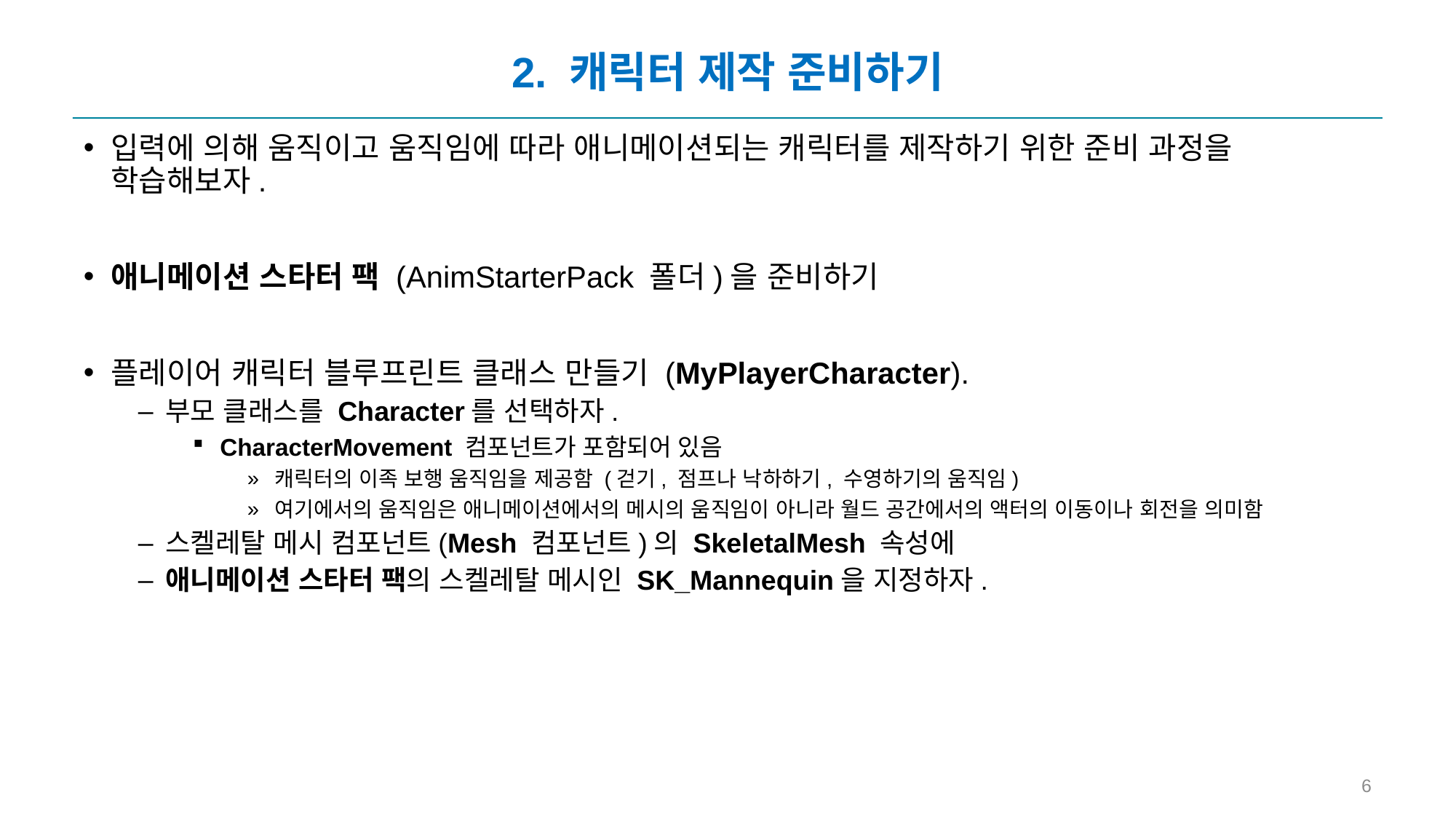

# 2. 캐릭터 제작 준비하기
입력에 의해 움직이고 움직임에 따라 애니메이션되는 캐릭터를 제작하기 위한 준비 과정을 학습해보자.

애니메이션 스타터 팩 (AnimStarterPack 폴더)을 준비하기

플레이어 캐릭터 블루프린트 클래스 만들기 (MyPlayerCharacter).
부모 클래스를 Character를 선택하자.
CharacterMovement 컴포넌트가 포함되어 있음
캐릭터의 이족 보행 움직임을 제공함 (걷기, 점프나 낙하하기, 수영하기의 움직임)
여기에서의 움직임은 애니메이션에서의 메시의 움직임이 아니라 월드 공간에서의 액터의 이동이나 회전을 의미함
스켈레탈 메시 컴포넌트(Mesh 컴포넌트)의 SkeletalMesh 속성에
애니메이션 스타터 팩의 스켈레탈 메시인 SK_Mannequin을 지정하자.

6